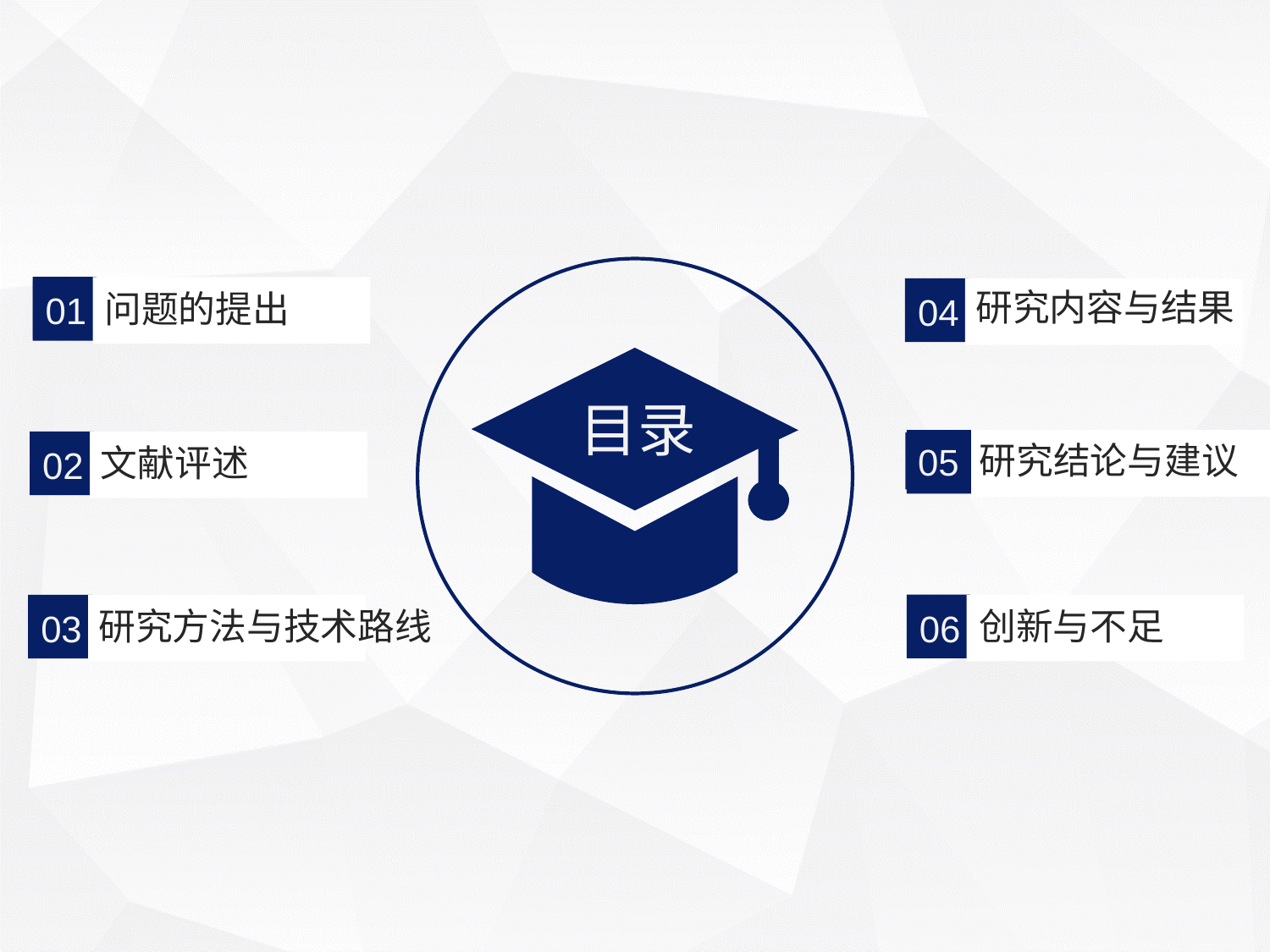

问题的提出
01
研究内容与结果

04

目录

研究结论与建议
05

文献评述
02

创新与不足
06

研究方法与技术路线
03